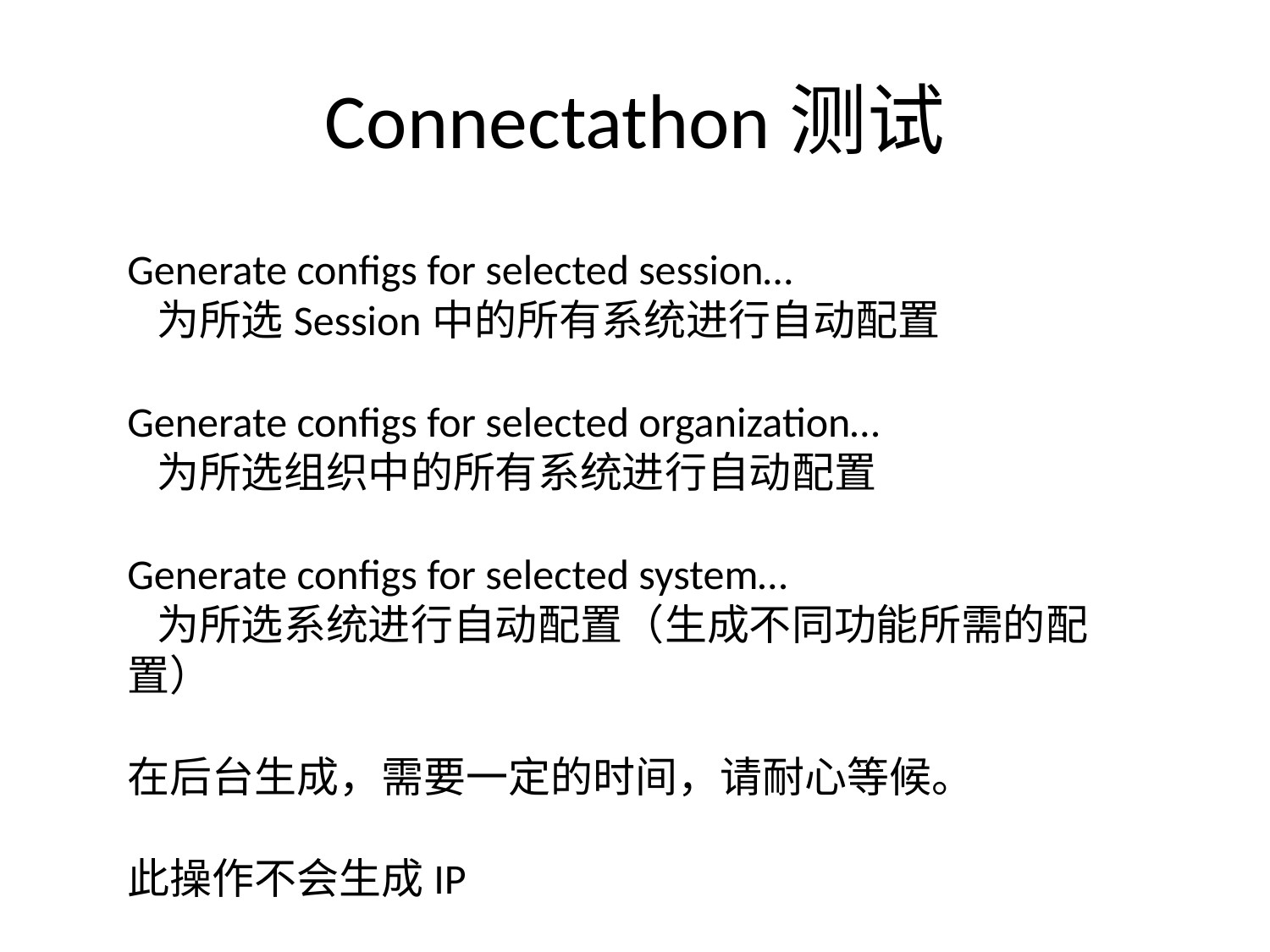

# Connectathon测试
Generate configs for selected session…
  为所选Session中的所有系统进行自动配置

Generate configs for selected organization…
  为所选组织中的所有系统进行自动配置

Generate configs for selected system…
  为所选系统进行自动配置（生成不同功能所需的配置）

在后台生成，需要一定的时间，请耐心等候。

此操作不会生成IP